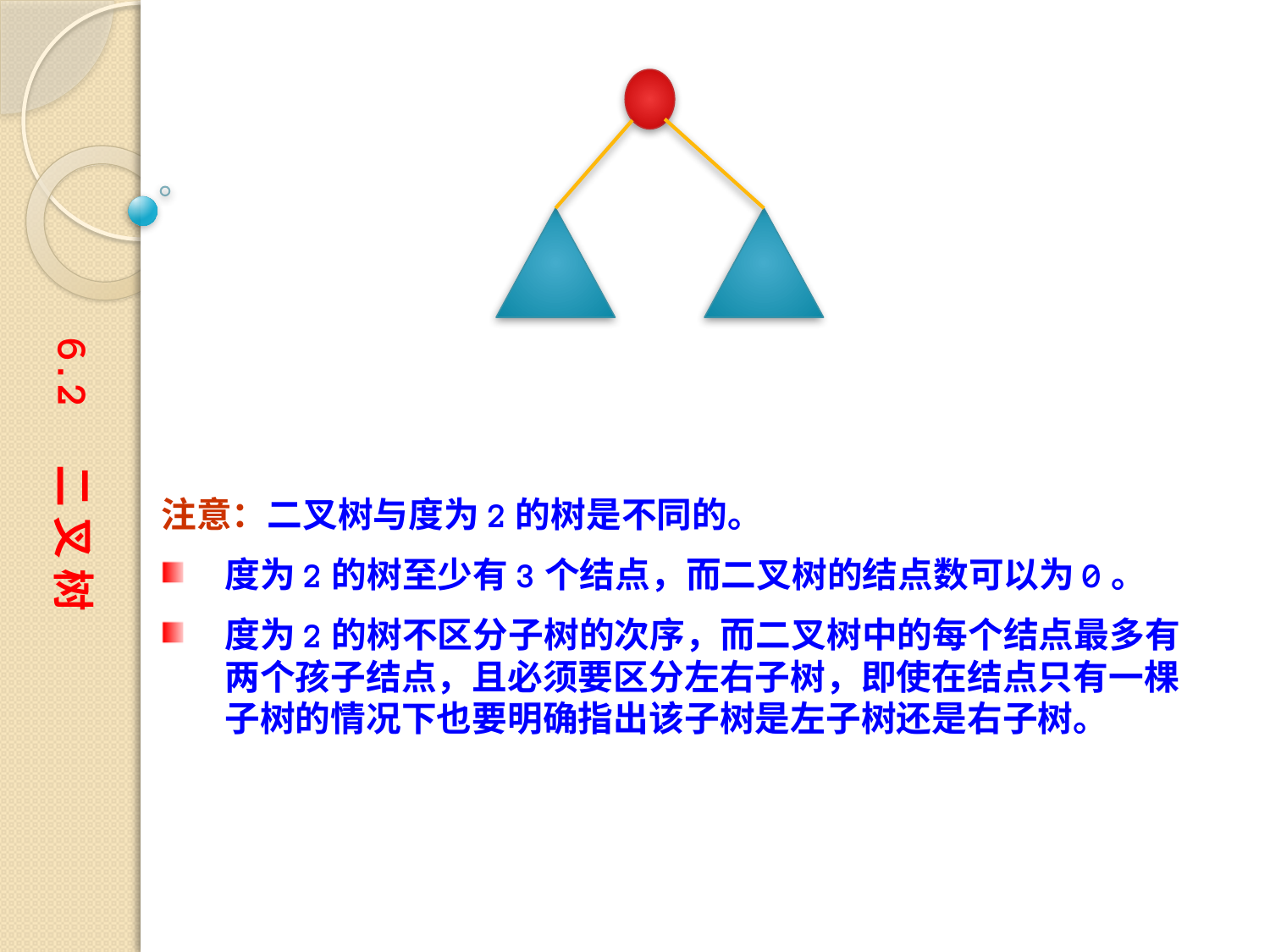

6.2  二 叉 树
注意：二叉树与度为2的树是不同的。
度为2的树至少有3个结点，而二叉树的结点数可以为0。
度为2的树不区分子树的次序，而二叉树中的每个结点最多有两个孩子结点，且必须要区分左右子树，即使在结点只有一棵子树的情况下也要明确指出该子树是左子树还是右子树。